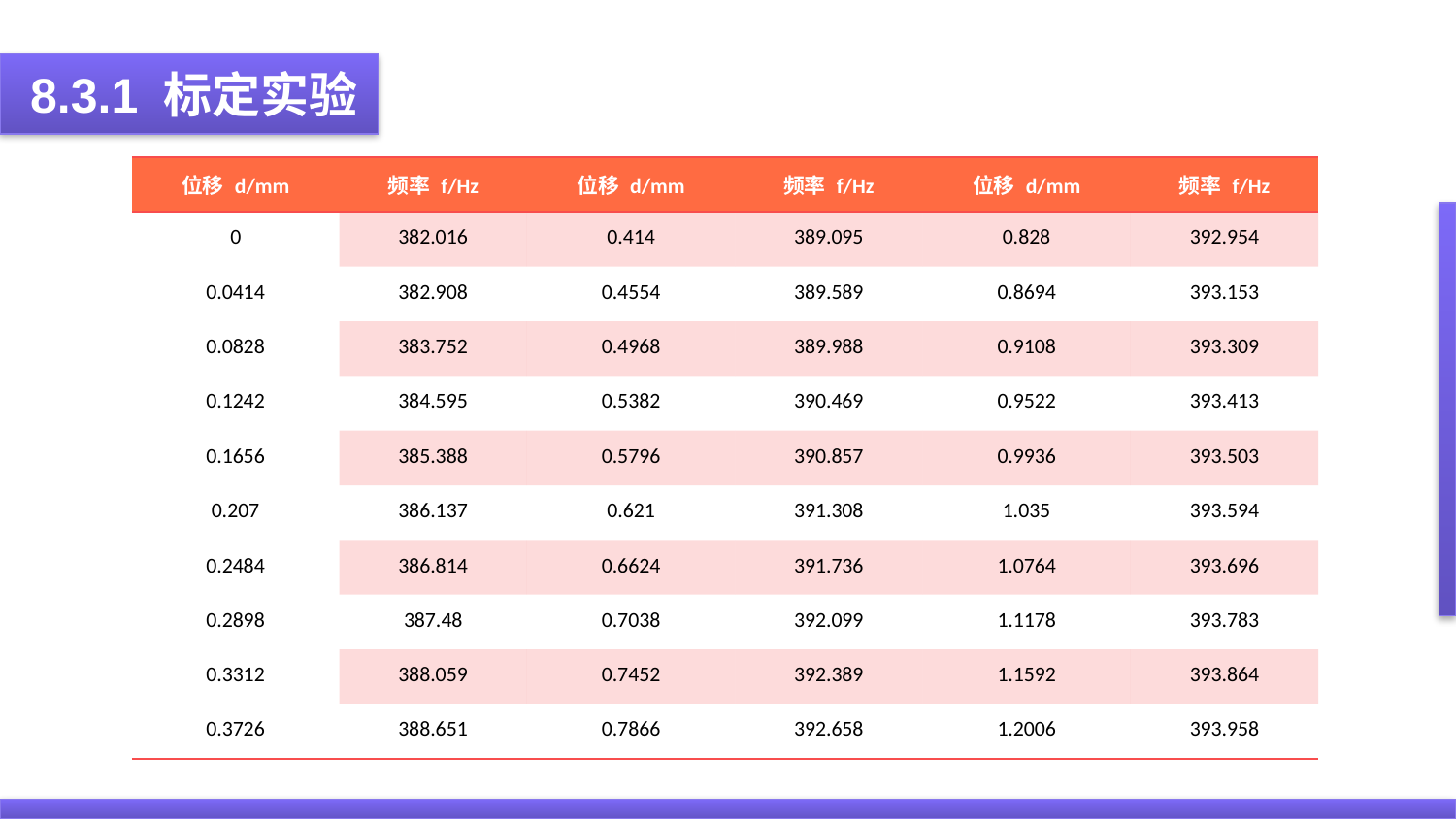

8.3.1 标定实验
| 位移 d/mm | 频率 f/Hz | 位移 d/mm | 频率 f/Hz | 位移 d/mm | 频率 f/Hz |
| --- | --- | --- | --- | --- | --- |
| 0 | 382.016 | 0.414 | 389.095 | 0.828 | 392.954 |
| 0.0414 | 382.908 | 0.4554 | 389.589 | 0.8694 | 393.153 |
| 0.0828 | 383.752 | 0.4968 | 389.988 | 0.9108 | 393.309 |
| 0.1242 | 384.595 | 0.5382 | 390.469 | 0.9522 | 393.413 |
| 0.1656 | 385.388 | 0.5796 | 390.857 | 0.9936 | 393.503 |
| 0.207 | 386.137 | 0.621 | 391.308 | 1.035 | 393.594 |
| 0.2484 | 386.814 | 0.6624 | 391.736 | 1.0764 | 393.696 |
| 0.2898 | 387.48 | 0.7038 | 392.099 | 1.1178 | 393.783 |
| 0.3312 | 388.059 | 0.7452 | 392.389 | 1.1592 | 393.864 |
| 0.3726 | 388.651 | 0.7866 | 392.658 | 1.2006 | 393.958 |